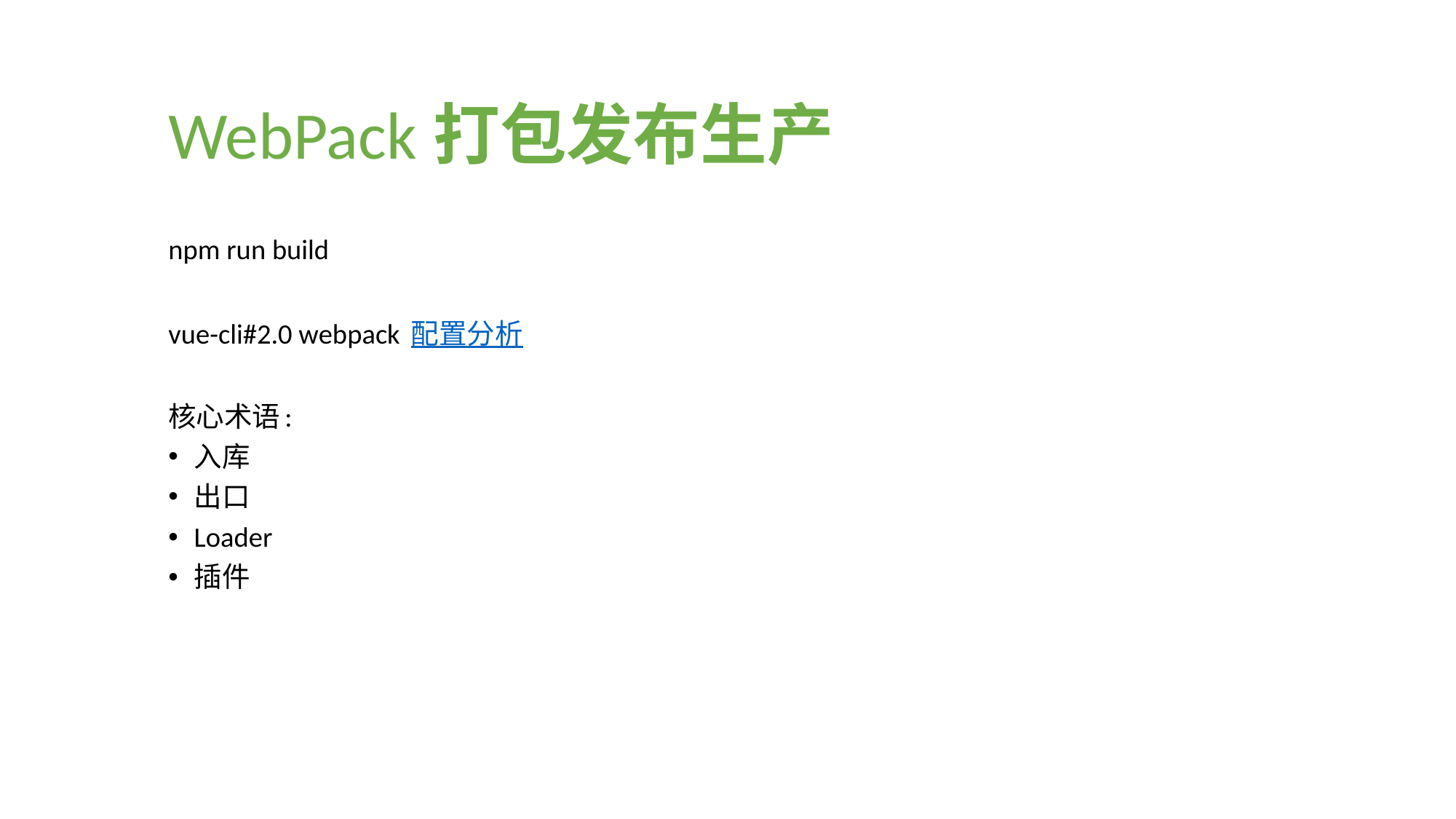

WebPack打包发布生产

npm run build

vue-cli#2.0 webpack 配置分析

核心术语:
入库
出口
Loader
插件